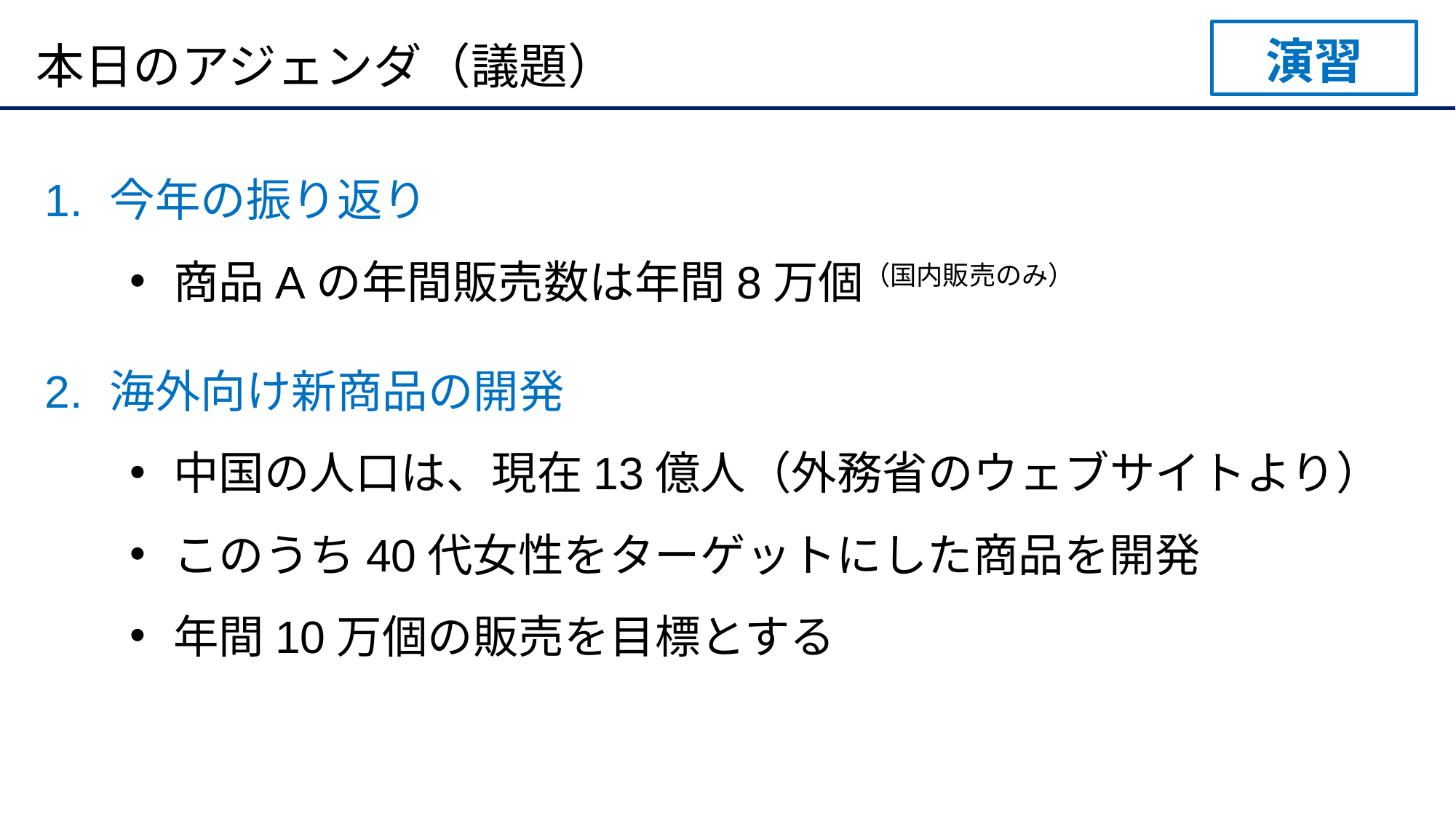

演習
# 本日のアジェンダ（議題）
今年の振り返り
商品Aの年間販売数は年間8万個（国内販売のみ）
海外向け新商品の開発
中国の人口は、現在13億人（外務省のウェブサイトより）
このうち40代女性をターゲットにした商品を開発
年間10万個の販売を目標とする